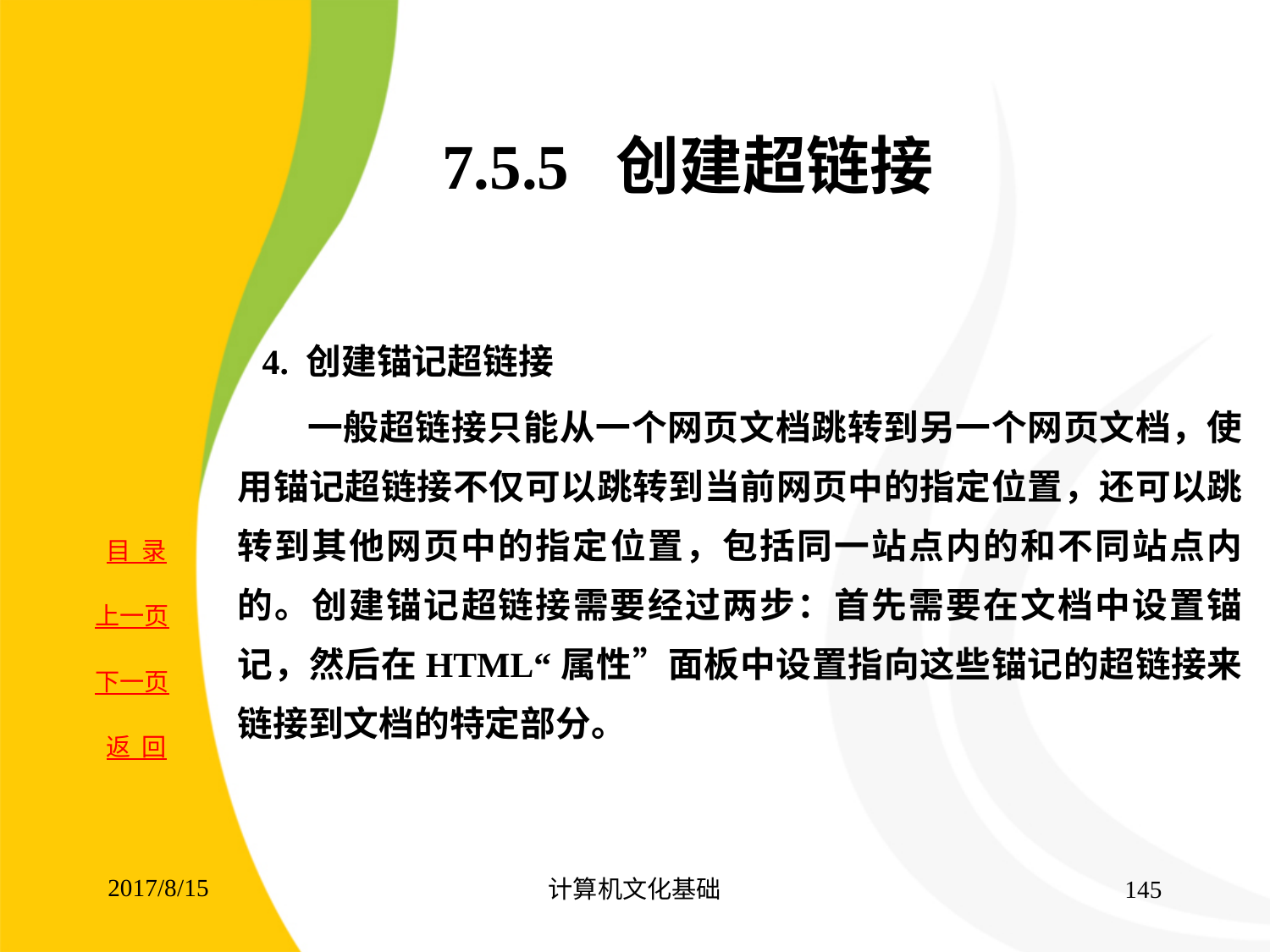

# 7.5.5  创建超链接
              4. 创建锚记超链接
       一般超链接只能从一个网页文档跳转到另一个网页文档，使用锚记超链接不仅可以跳转到当前网页中的指定位置，还可以跳转到其他网页中的指定位置，包括同一站点内的和不同站点内的。创建锚记超链接需要经过两步：首先需要在文档中设置锚记，然后在HTML“属性”面板中设置指向这些锚记的超链接来链接到文档的特定部分。
2017/8/15
计算机文化基础
145